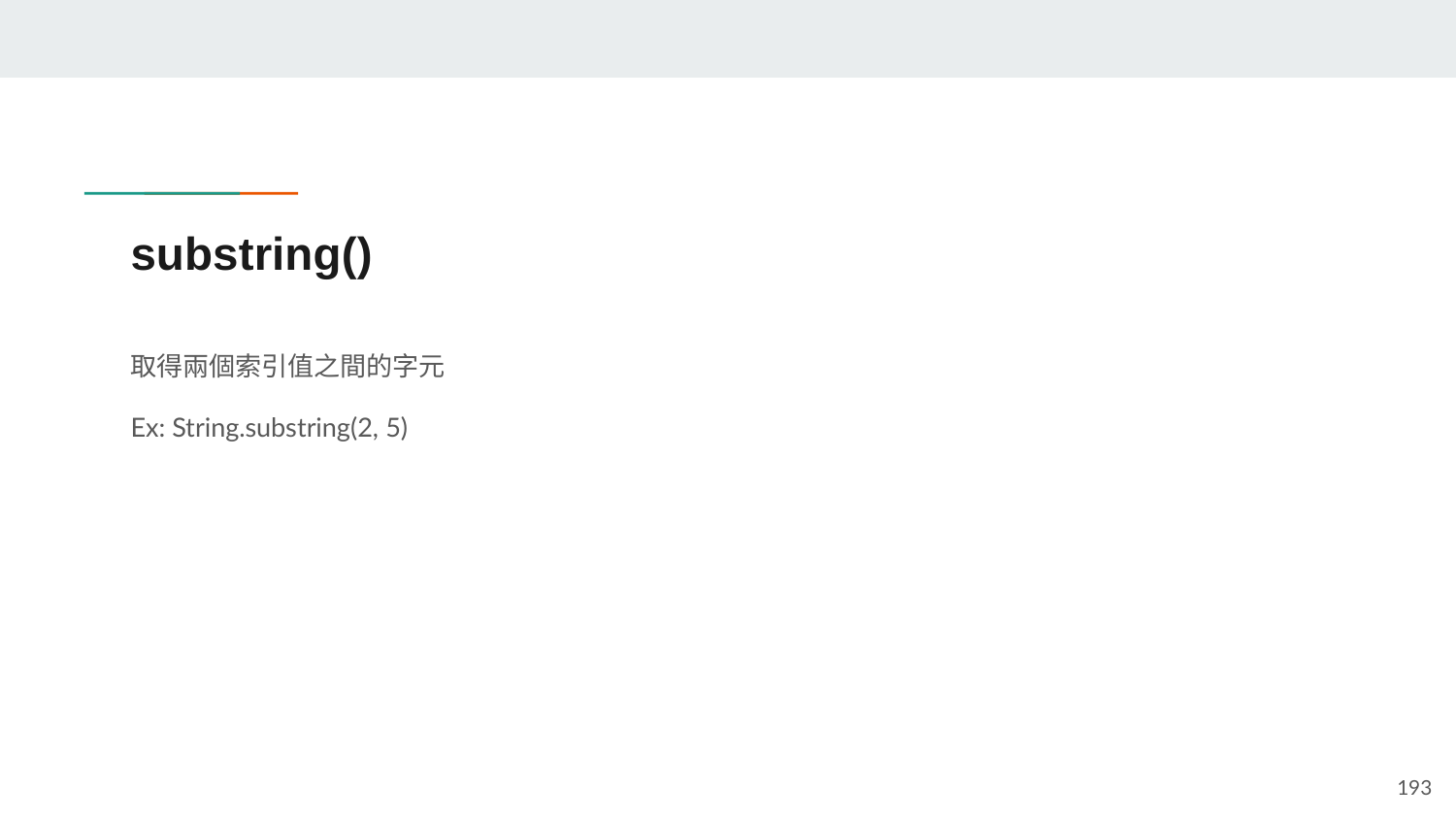

# substring()
取得兩個索引值之間的字元
Ex: String.substring(2, 5)
193